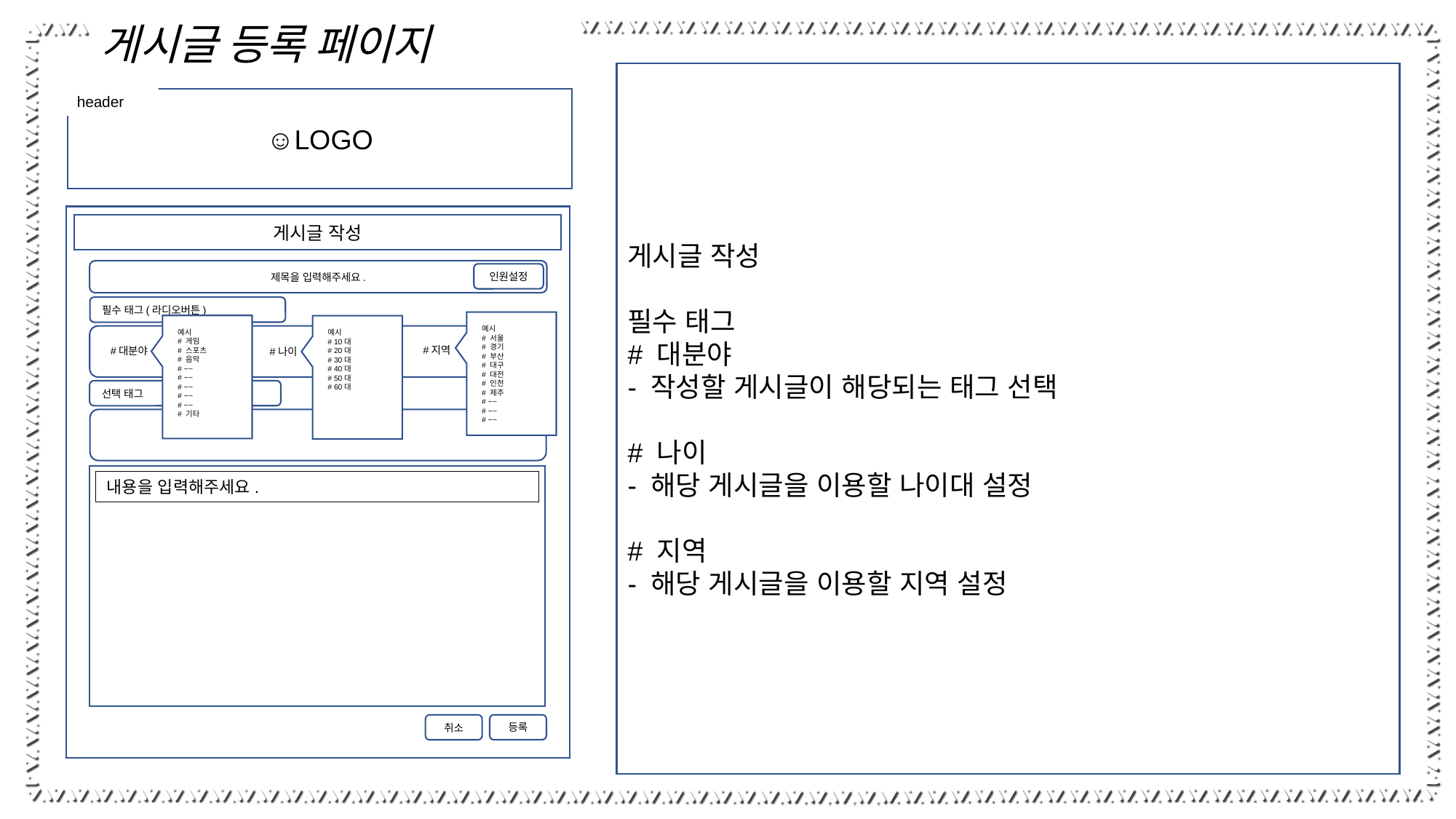

게시글 등록 페이지

게시글 작성

필수 태그
# 대분야
- 작성할 게시글이 해당되는 태그 선택

# 나이
- 해당 게시글을 이용할 나이대 설정

# 지역
- 해당 게시글을 이용할 지역 설정
header
...
☺LOGO

게시글 작성
제목을 입력해주세요.
인원설정

필수 태그(라디오버튼)
예시
# 게임
# 스포츠
# 음악
# ~~
# ~~
# ~~
# ~~
# ~~
# 기타

예시
# 서울
# 경기
# 부산
# 대구
# 대전
# 인천
# 제주
# ~~
# ~~ # ~~
예시
# 10대
# 20대
# 30대
# 40대
# 50대
# 60대

#지역
#대분야
#나이
선택 태그

내용을 입력해주세요.
등록
취소